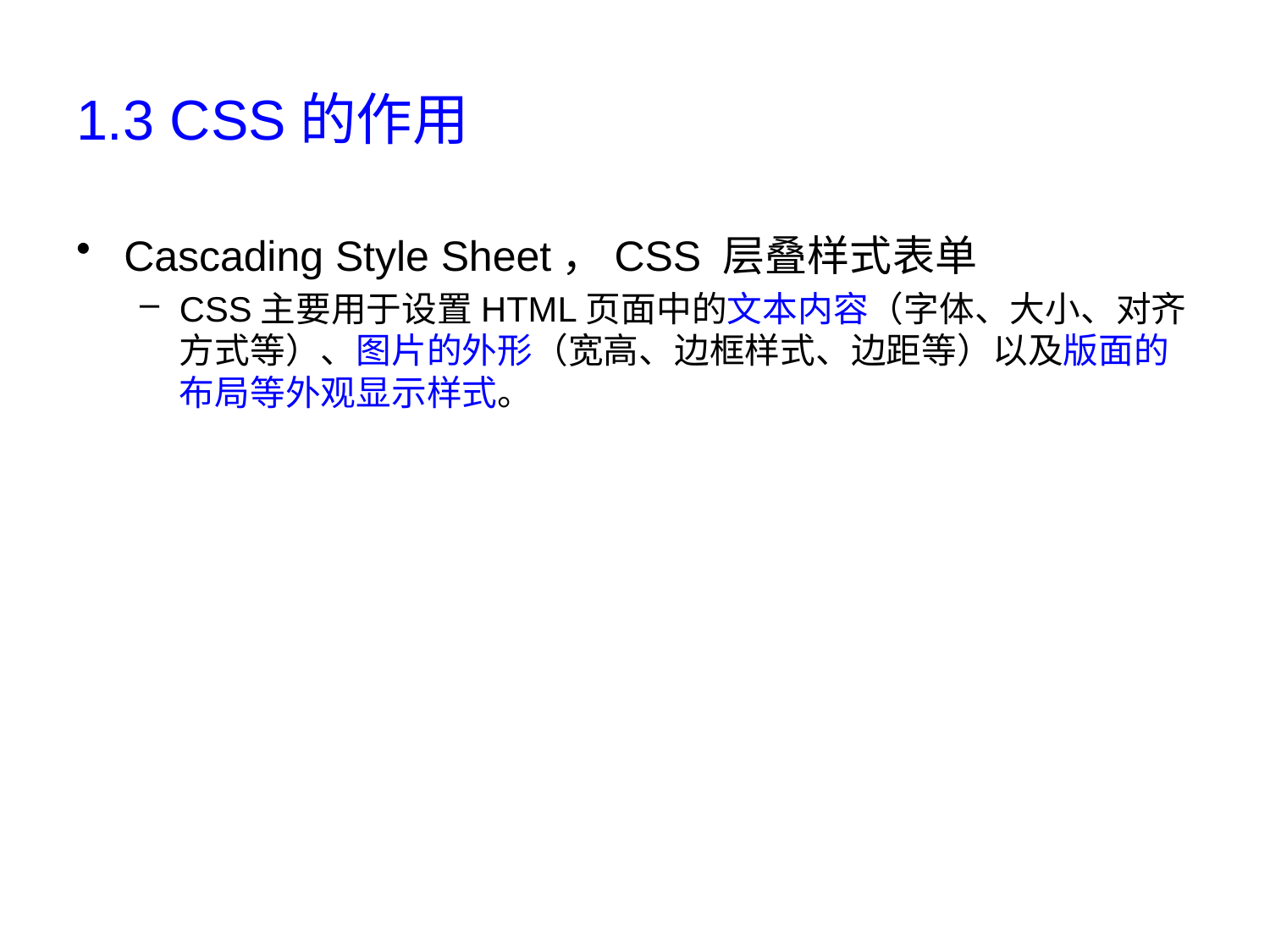

# 1.3 CSS的作用
Cascading Style Sheet，CSS 层叠样式表单
CSS主要用于设置HTML页面中的文本内容（字体、大小、对齐方式等）、图片的外形（宽高、边框样式、边距等）以及版面的布局等外观显示样式。